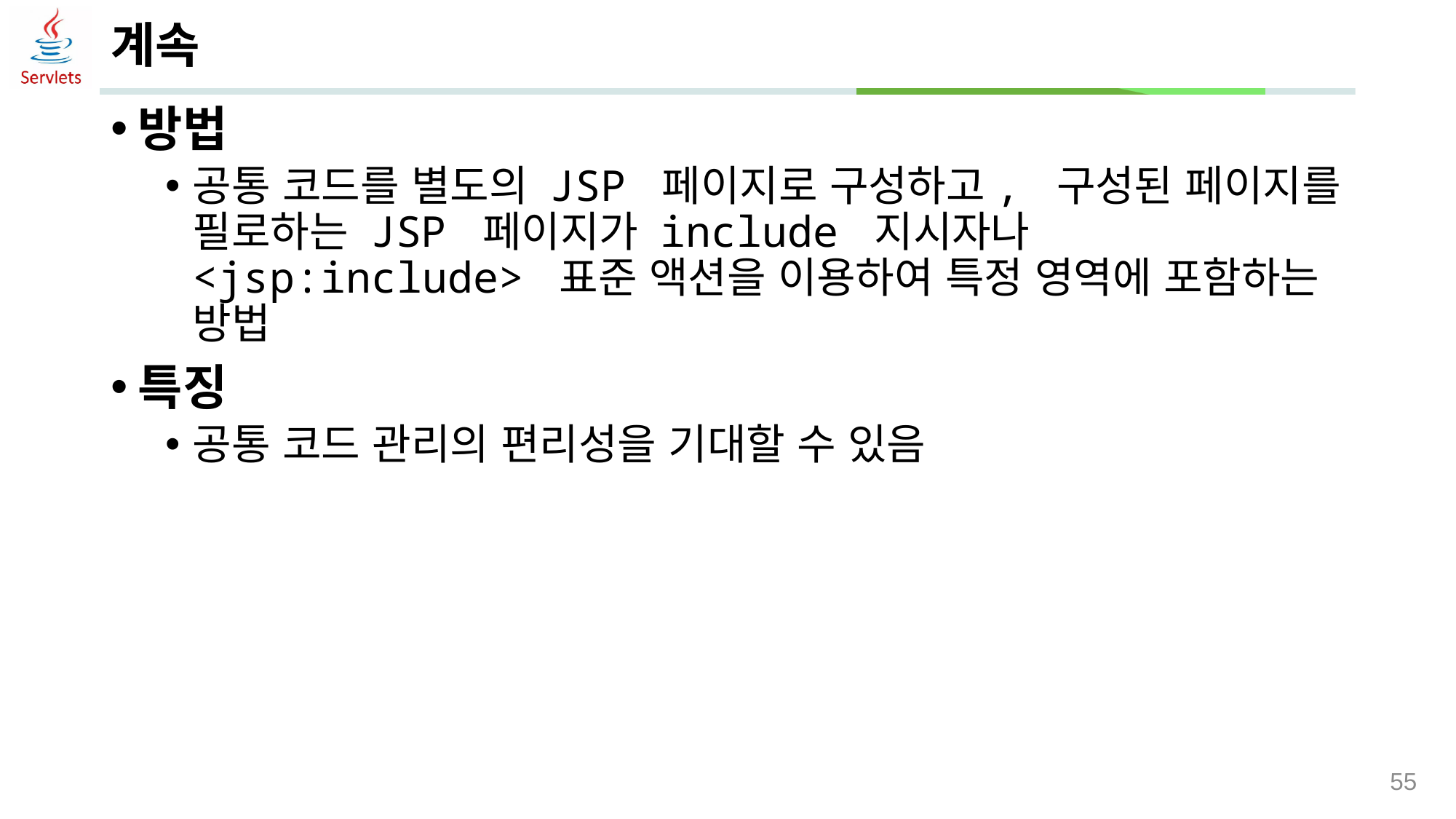

# 계속
방법
공통 코드를 별도의 JSP 페이지로 구성하고, 구성된 페이지를 필로하는 JSP 페이지가 include 지시자나 <jsp:include> 표준 액션을 이용하여 특정 영역에 포함하는 방법
특징
공통 코드 관리의 편리성을 기대할 수 있음

55